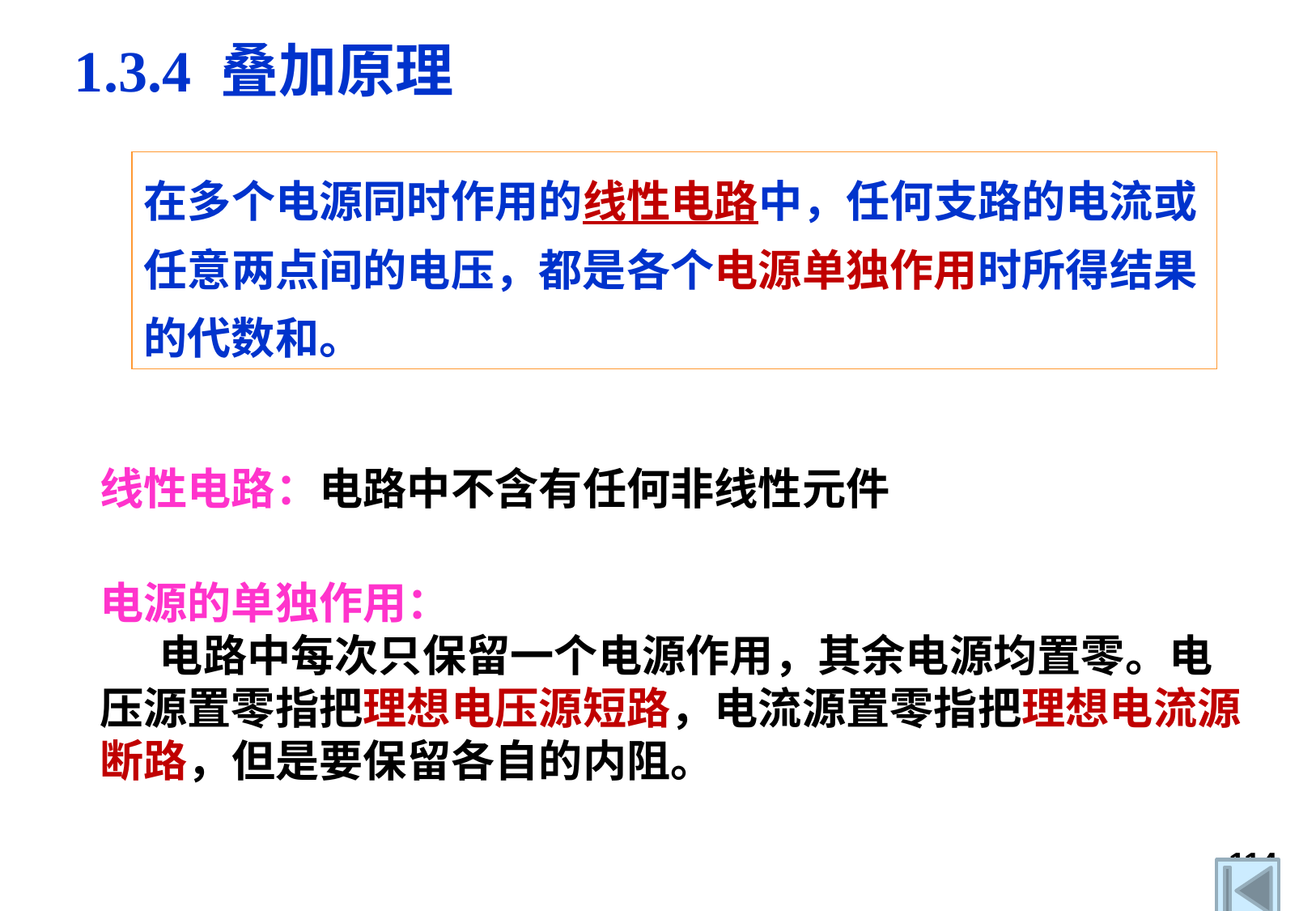

1.3.4 叠加原理
在多个电源同时作用的线性电路中，任何支路的电流或任意两点间的电压，都是各个电源单独作用时所得结果的代数和。
线性电路：电路中不含有任何非线性元件
电源的单独作用：
      电路中每次只保留一个电源作用，其余电源均置零。电压源置零指把理想电压源短路，电流源置零指把理想电流源断路，但是要保留各自的内阻。